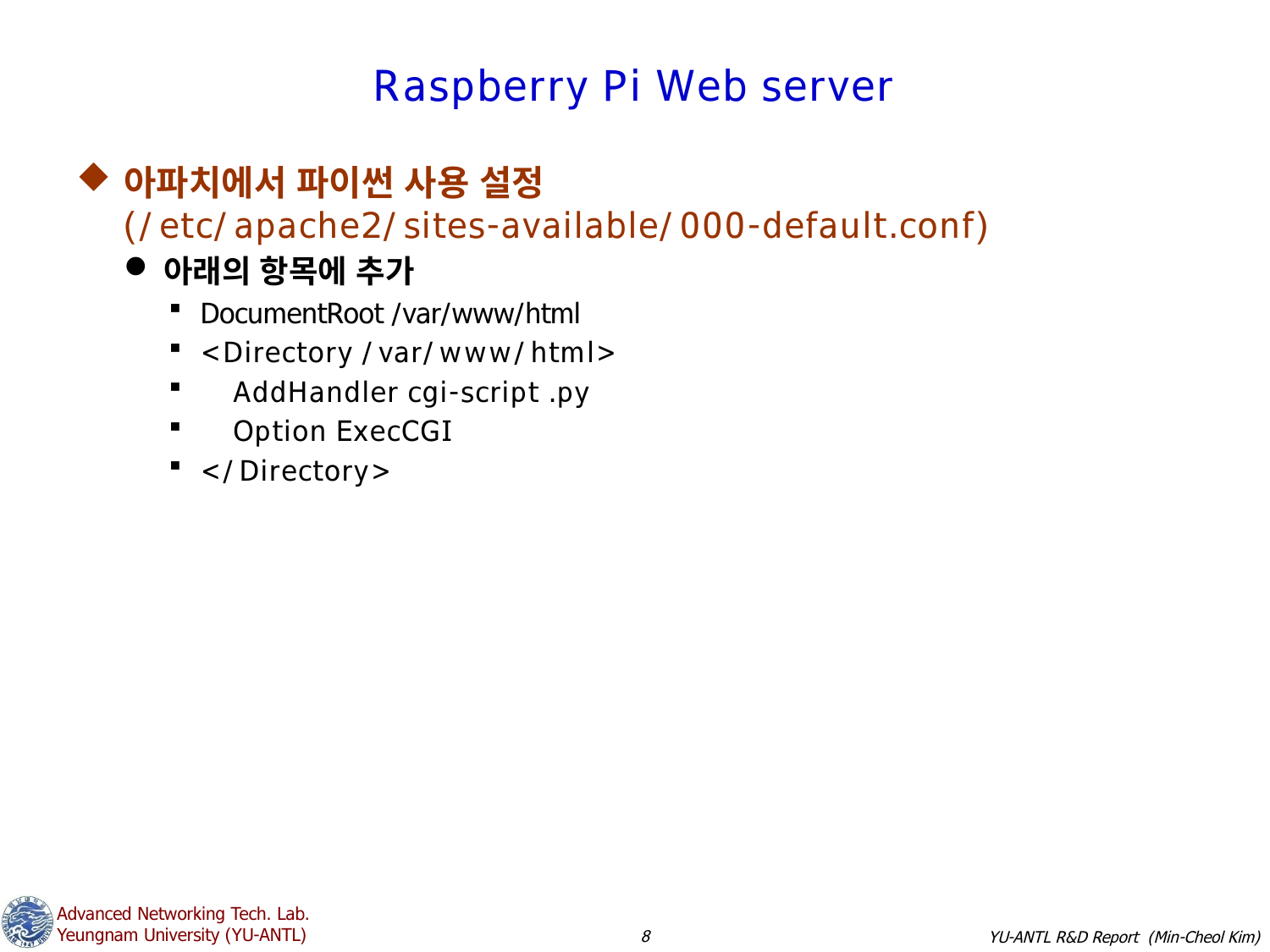

# Raspberry Pi Web server
아파치에서 파이썬 사용 설정 (/etc/apache2/sites-available/000-default.conf)
아래의 항목에 추가
DocumentRoot /var/www/html
<Directory /var/www/html>
    AddHandler cgi-script .py
    Option ExecCGI
</Directory>